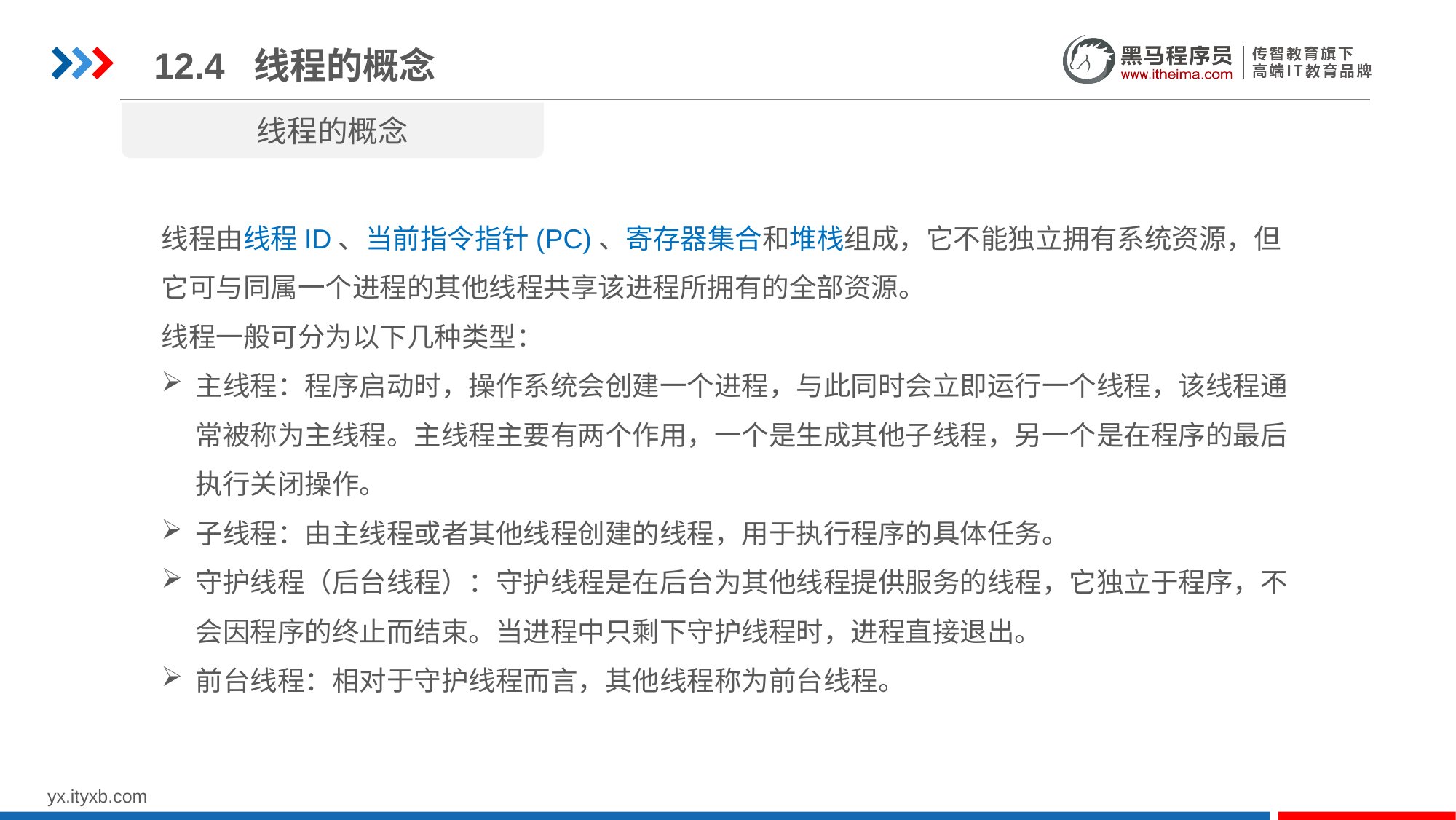

12.4  线程的概念

线程的概念
线程由线程ID、当前指令指针(PC)、寄存器集合和堆栈组成，它不能独立拥有系统资源，但它可与同属一个进程的其他线程共享该进程所拥有的全部资源。
线程一般可分为以下几种类型：
主线程：程序启动时，操作系统会创建一个进程，与此同时会立即运行一个线程，该线程通常被称为主线程。主线程主要有两个作用，一个是生成其他子线程，另一个是在程序的最后执行关闭操作。
子线程：由主线程或者其他线程创建的线程，用于执行程序的具体任务。
守护线程（后台线程）：守护线程是在后台为其他线程提供服务的线程，它独立于程序，不会因程序的终止而结束。当进程中只剩下守护线程时，进程直接退出。
前台线程：相对于守护线程而言，其他线程称为前台线程。